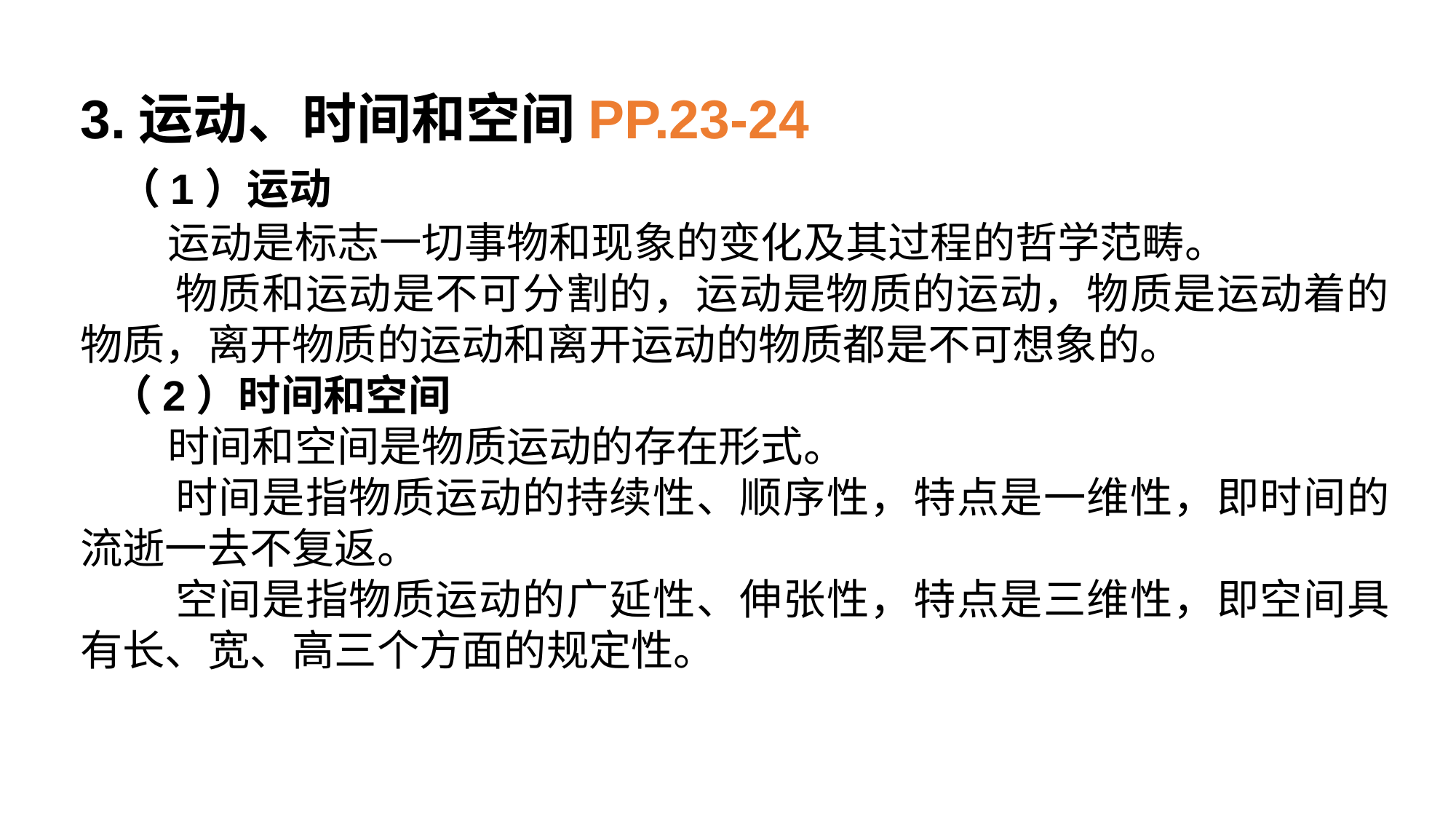

3.运动、时间和空间PP.23-24
  （1）运动
        运动是标志一切事物和现象的变化及其过程的哲学范畴。
        物质和运动是不可分割的，运动是物质的运动，物质是运动着的物质，离开物质的运动和离开运动的物质都是不可想象的。
  （2）时间和空间
        时间和空间是物质运动的存在形式。
        时间是指物质运动的持续性、顺序性，特点是一维性，即时间的流逝一去不复返。
        空间是指物质运动的广延性、伸张性，特点是三维性，即空间具有长、宽、高三个方面的规定性。